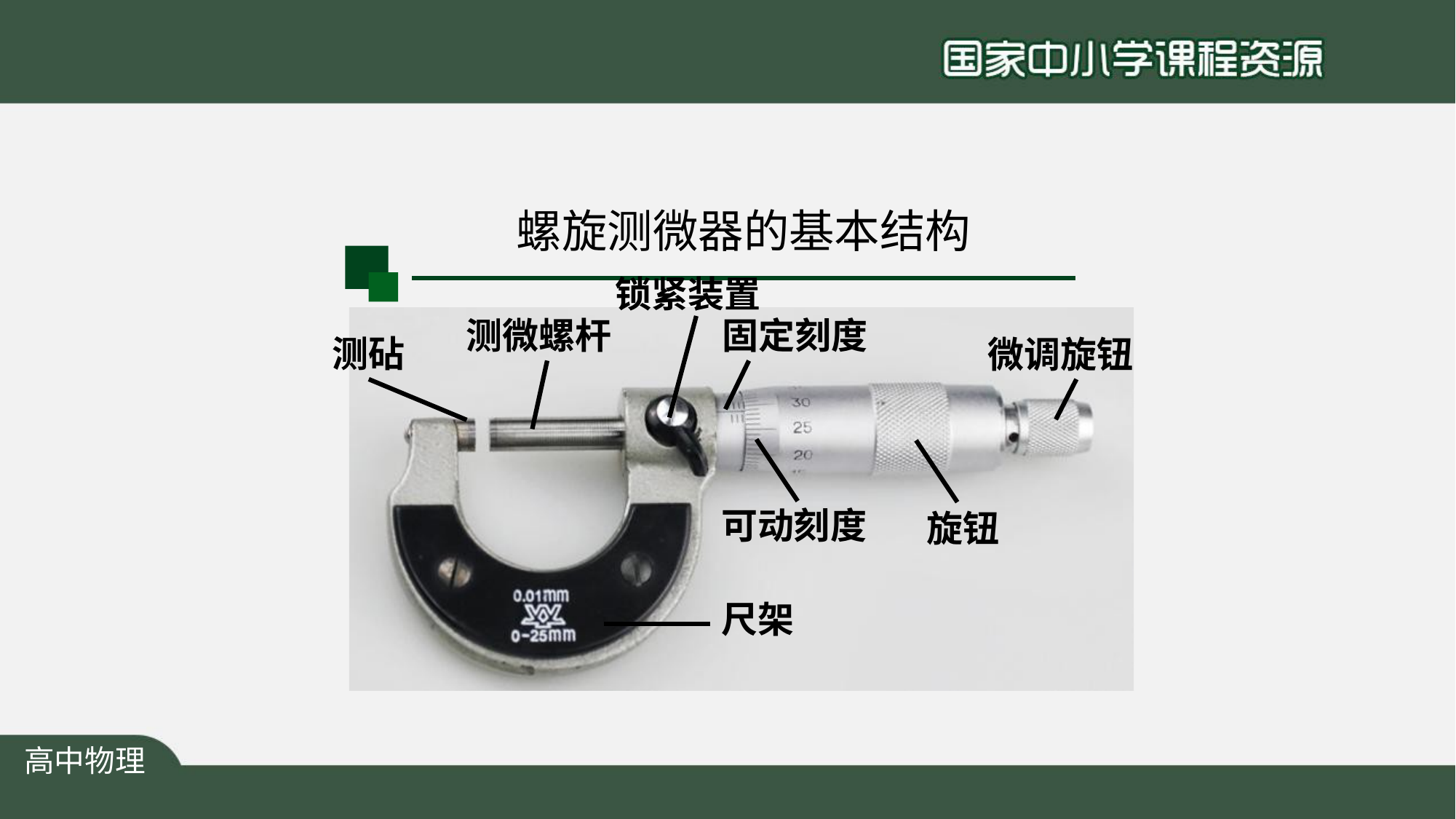

# 螺旋测微器的基本结构

锁紧装置
测微螺杆	固定刻度

测砧
微调旋钮

可动刻度
旋钮
尺架

高中物理